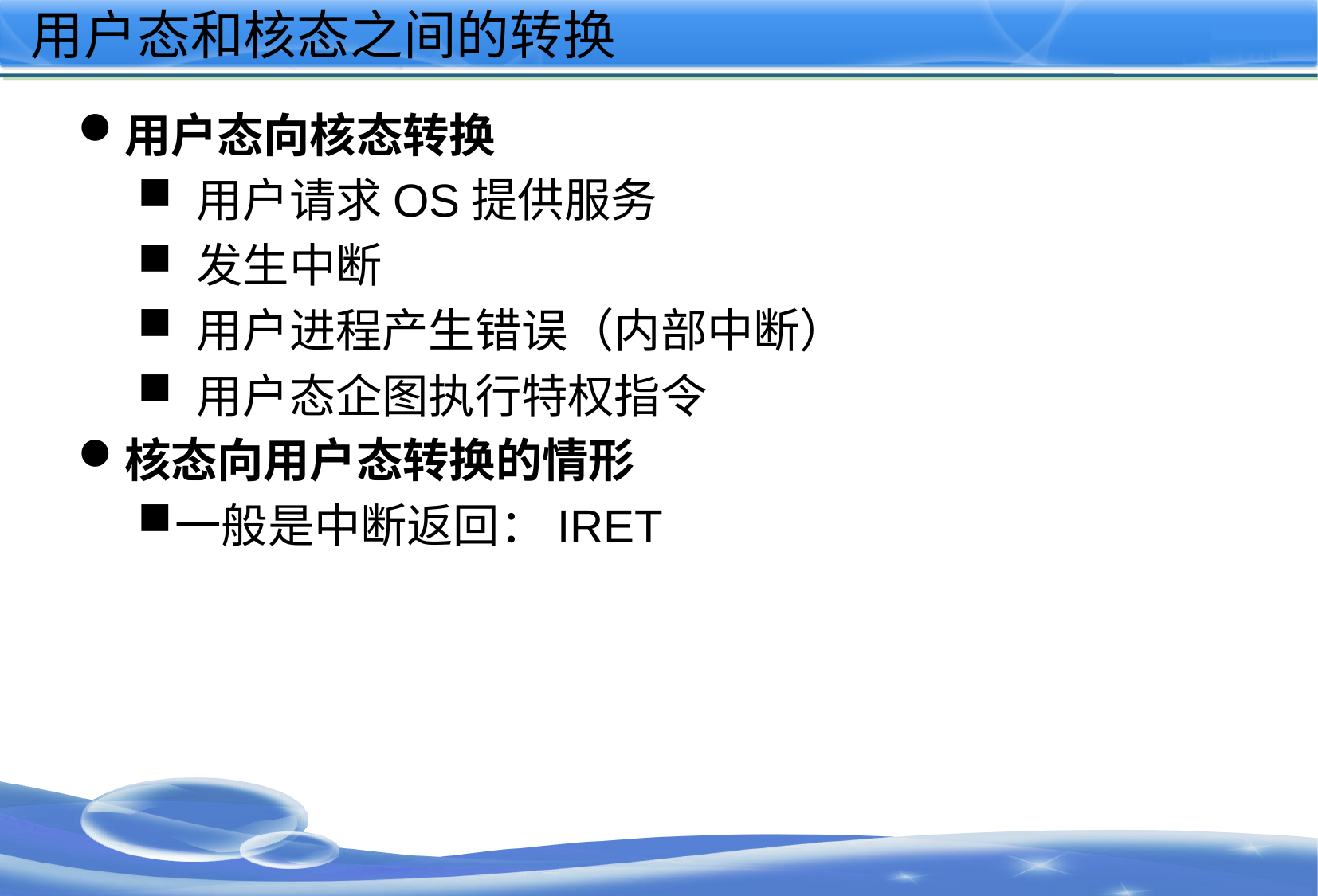

# 用户态和核态之间的转换
用户态向核态转换
 用户请求OS提供服务
 发生中断
 用户进程产生错误（内部中断）
 用户态企图执行特权指令
核态向用户态转换的情形
一般是中断返回：IRET